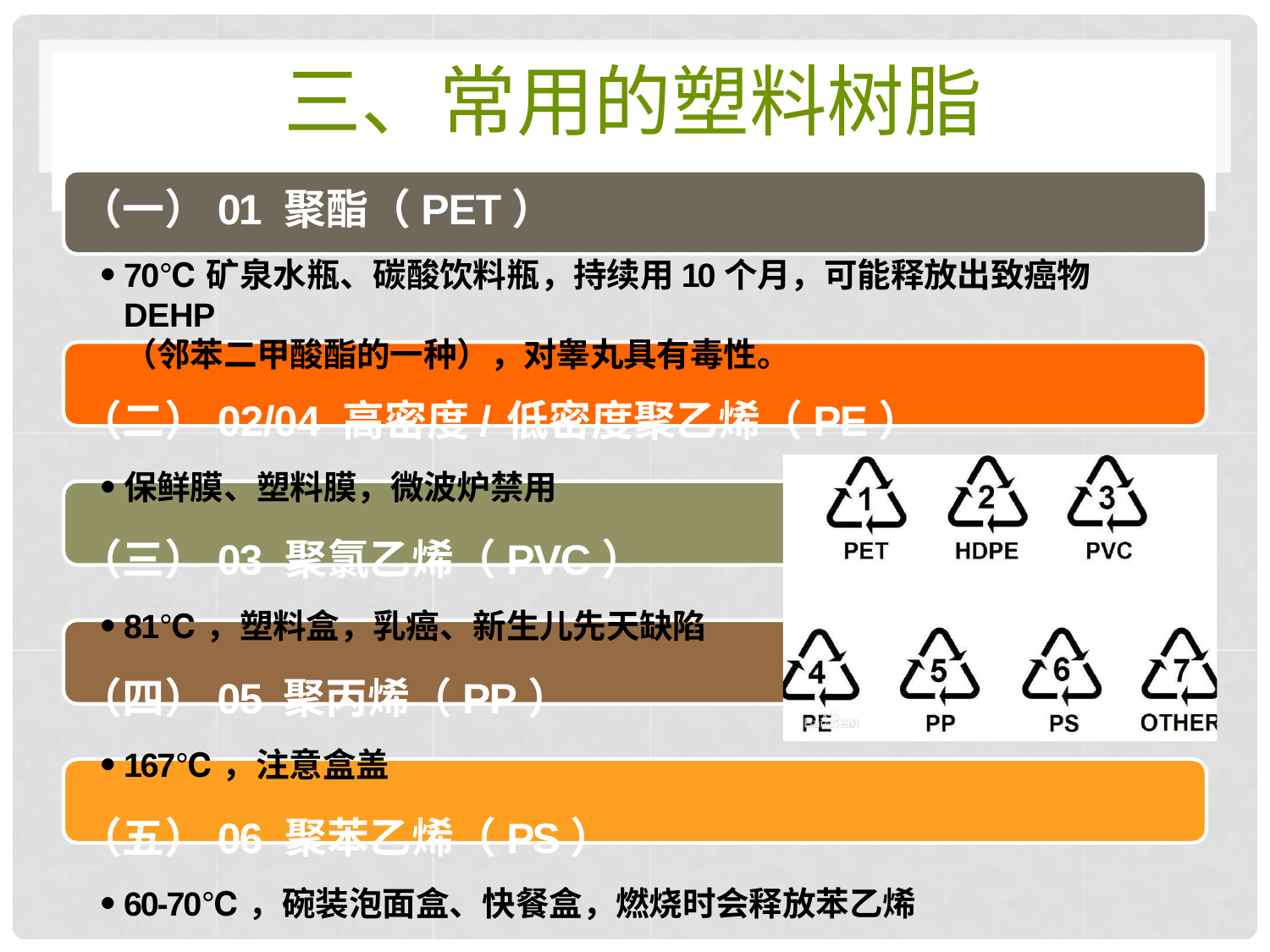

# 三、常用的塑料树脂
（一）01 聚酯（PET）
70℃矿泉水瓶、碳酸饮料瓶，持续用10个月，可能释放出致癌物DEHP
（邻苯二甲酸酯的一种），对睾丸具有毒性。
（二）02/04 高密度/低密度聚乙烯（PE）
保鲜膜、塑料膜，微波炉禁用
（三）03 聚氯乙烯（PVC）
81℃，塑料盒，乳癌、新生儿先天缺陷
（四）05 聚丙烯（PP）
167℃，注意盒盖
（五）06 聚苯乙烯（PS）
60-70℃，碗装泡面盒、快餐盒，燃烧时会释放苯乙烯